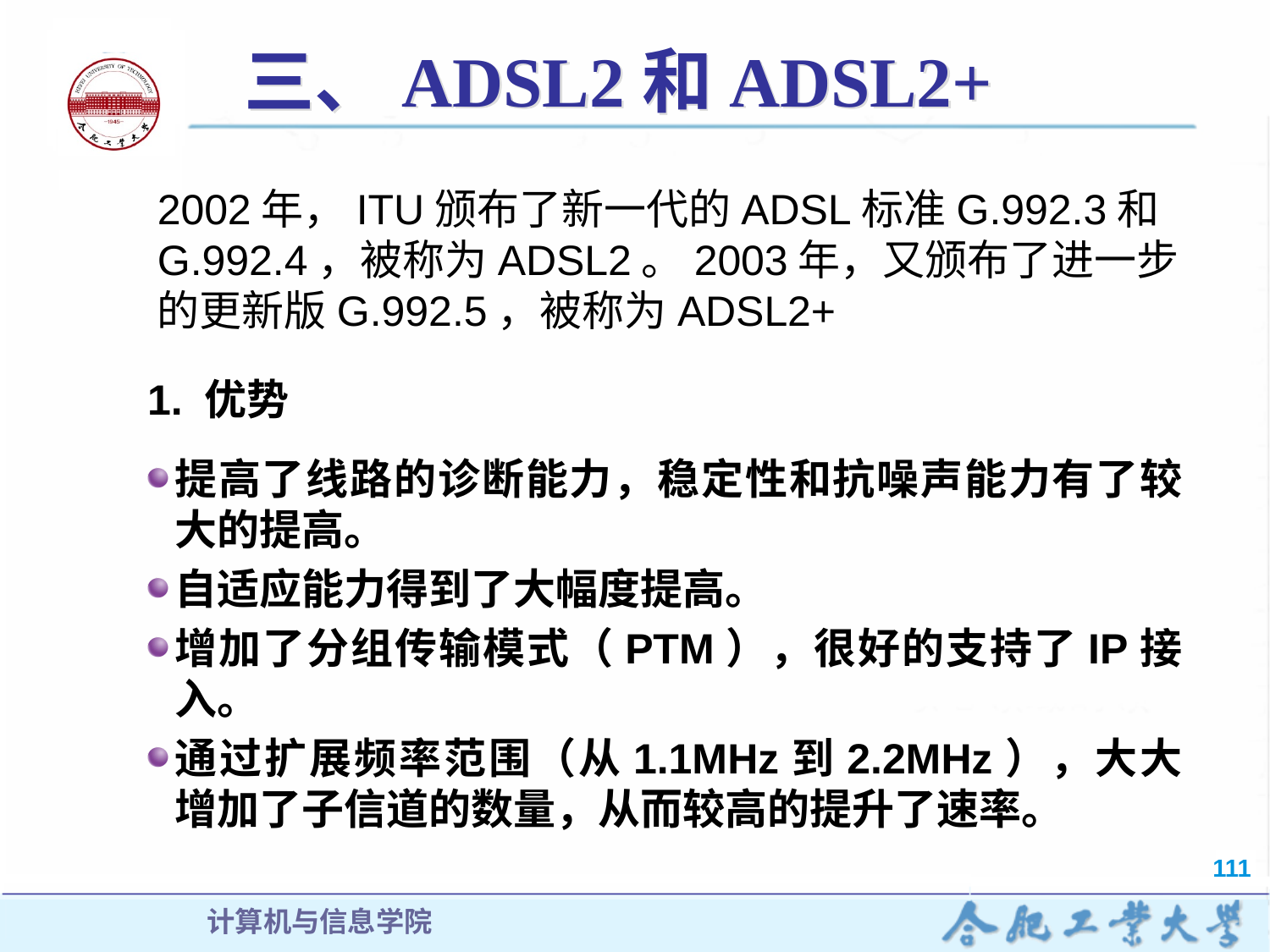

# 三、ADSL2和ADSL2+
2002年，ITU颁布了新一代的ADSL标准G.992.3和 G.992.4，被称为ADSL2。2003年，又颁布了进一步的更新版G.992.5，被称为ADSL2+
1. 优势
提高了线路的诊断能力，稳定性和抗噪声能力有了较大的提高。
自适应能力得到了大幅度提高。
增加了分组传输模式（PTM），很好的支持了IP接入。
通过扩展频率范围（从1.1MHz到2.2MHz），大大增加了子信道的数量，从而较高的提升了速率。